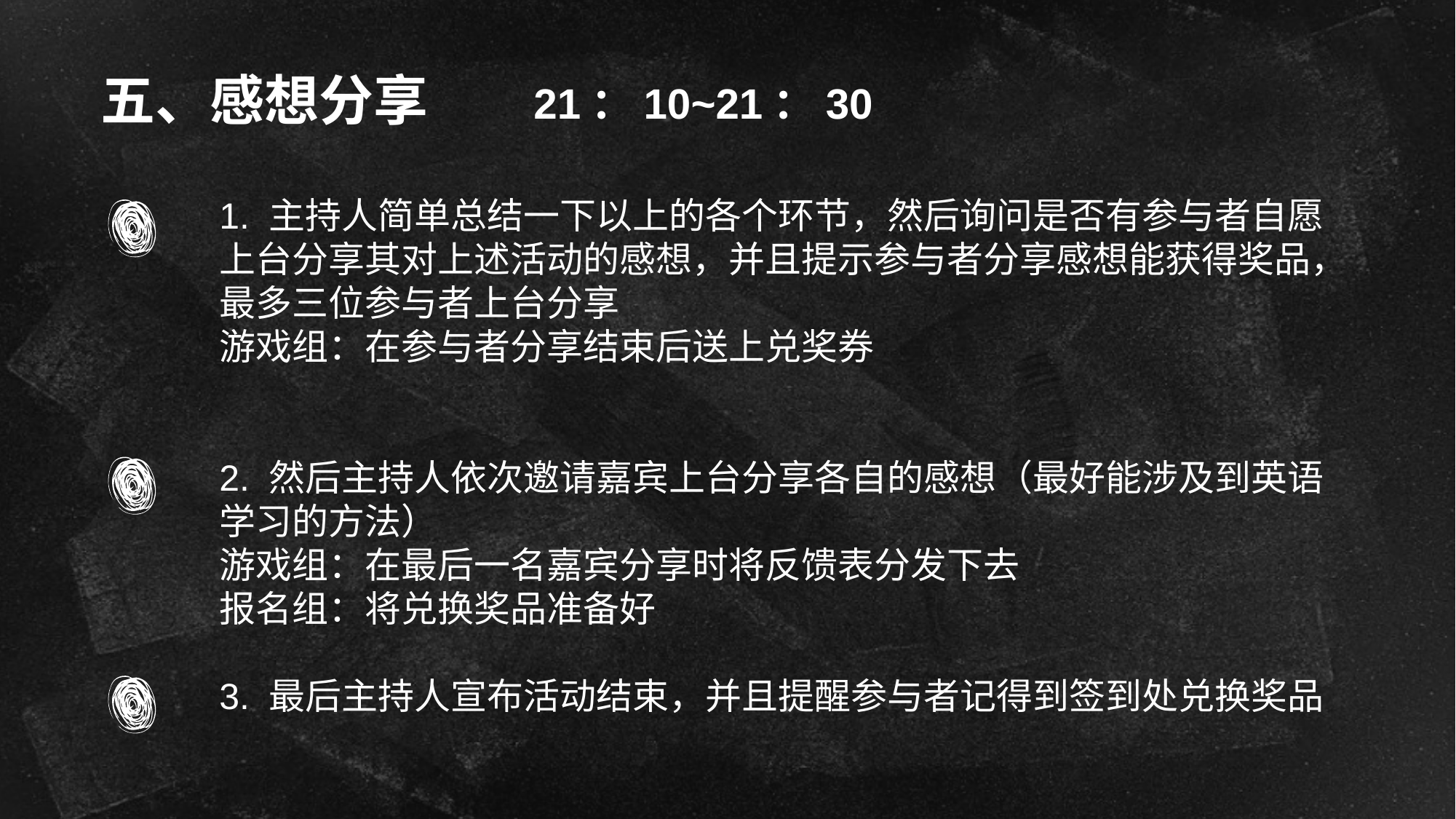

# 五、感想分享
21：10~21：30
1. 主持人简单总结一下以上的各个环节，然后询问是否有参与者自愿上台分享其对上述活动的感想，并且提示参与者分享感想能获得奖品，最多三位参与者上台分享
游戏组：在参与者分享结束后送上兑奖券

2. 然后主持人依次邀请嘉宾上台分享各自的感想（最好能涉及到英语学习的方法）
游戏组：在最后一名嘉宾分享时将反馈表分发下去
报名组：将兑换奖品准备好

3. 最后主持人宣布活动结束，并且提醒参与者记得到签到处兑换奖品